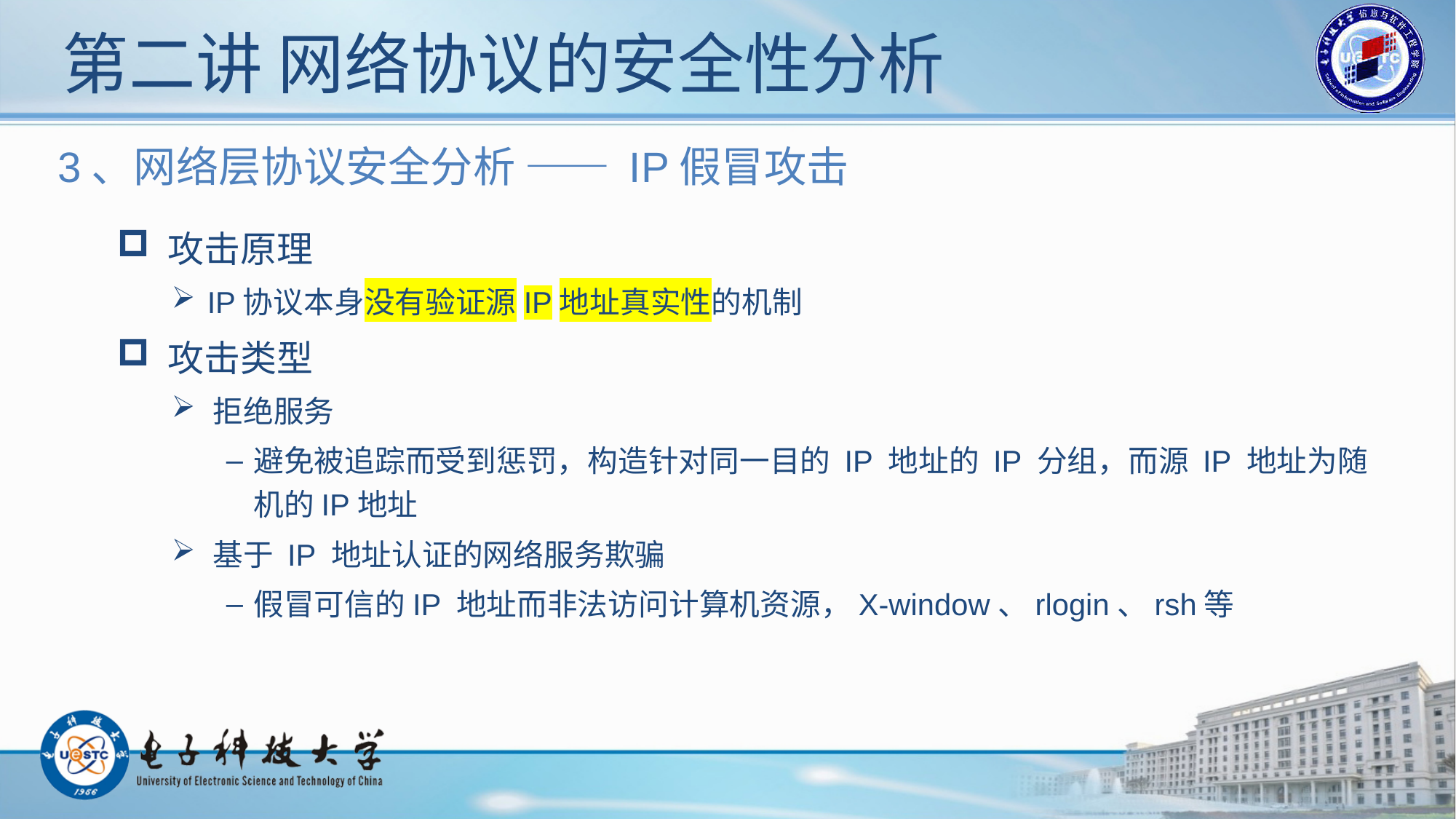

# 第二讲 网络协议的安全性分析
3、网络层协议安全分析 —— IP假冒攻击
 攻击原理
 IP协议本身没有验证源IP地址真实性的机制
 攻击类型
 拒绝服务
避免被追踪而受到惩罚，构造针对同一目的 IP 地址的 IP 分组，而源 IP 地址为随机的IP地址
 基于 IP 地址认证的网络服务欺骗
假冒可信的IP 地址而非法访问计算机资源，X-window、rlogin、rsh等